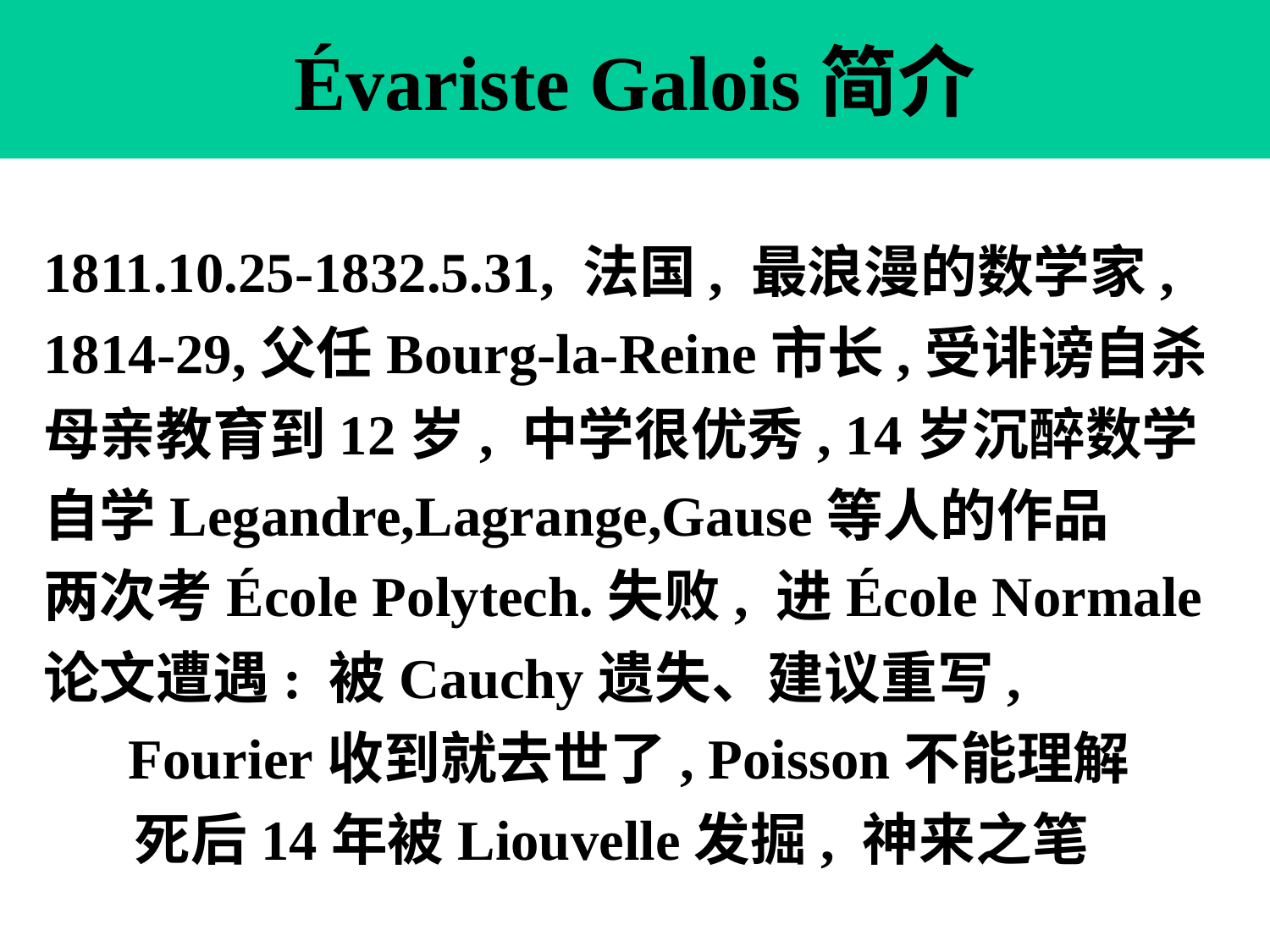

# Évariste Galois简介

1811.10.25-1832.5.31, 法国, 最浪漫的数学家,
1814-29,父任Bourg-la-Reine市长,受诽谤自杀
母亲教育到12岁, 中学很优秀, 14岁沉醉数学
自学Legandre,Lagrange,Gause等人的作品
两次考École Polytech.失败, 进École Normale
论文遭遇: 被Cauchy遗失、建议重写,
      Fourier收到就去世了, Poisson不能理解
      死后14年被Liouvelle发掘, 神来之笔